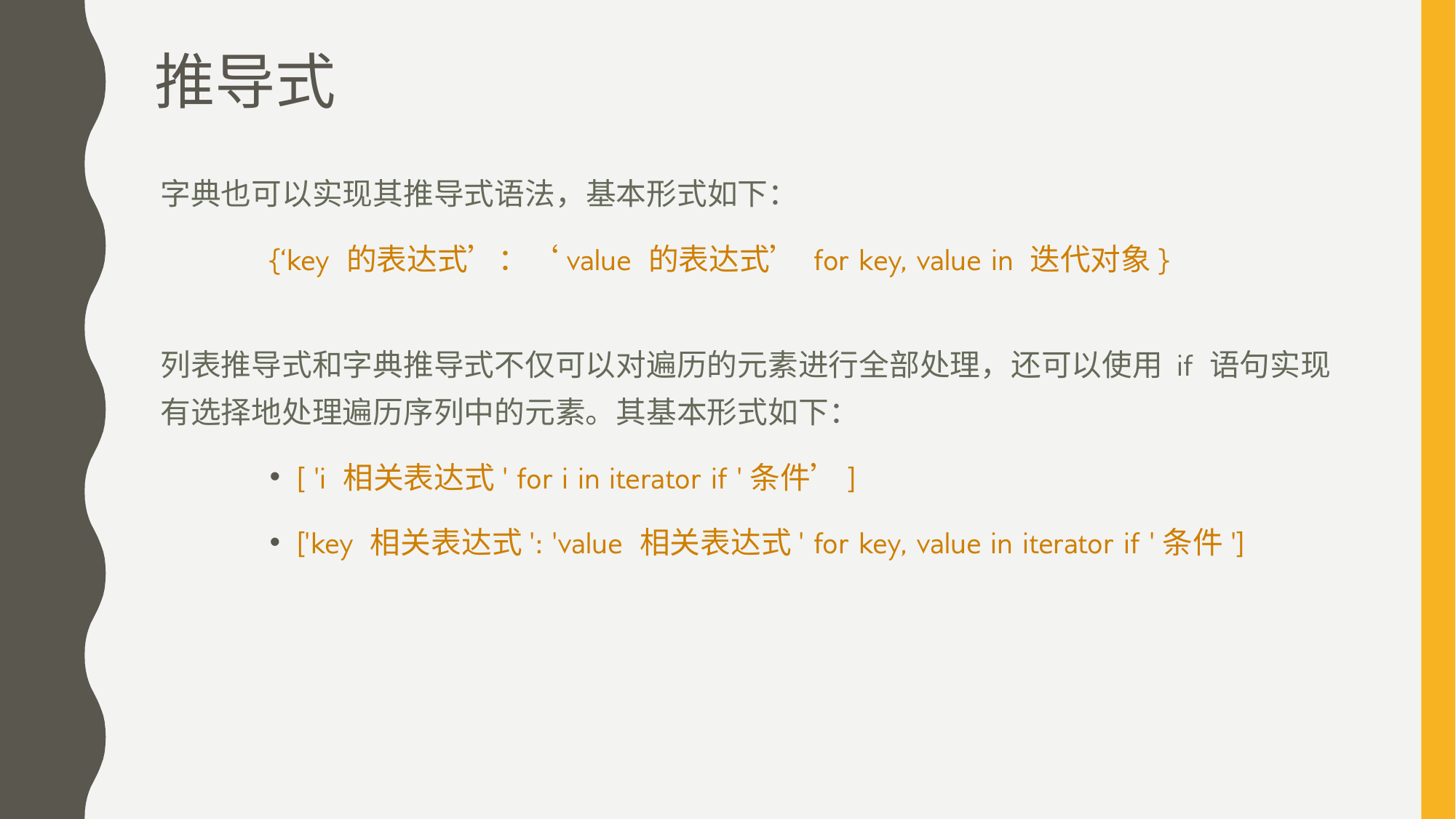

# 推导式
字典也可以实现其推导式语法，基本形式如下：
	{‘key 的表达式’：‘value 的表达式’ for key, value in 迭代对象}

列表推导式和字典推导式不仅可以对遍历的元素进行全部处理，还可以使用 if 语句实现有选择地处理遍历序列中的元素。其基本形式如下：
[ 'i 相关表达式' for i in iterator if '条件’]
['key 相关表达式': 'value 相关表达式' for key, value in iterator if '条件']